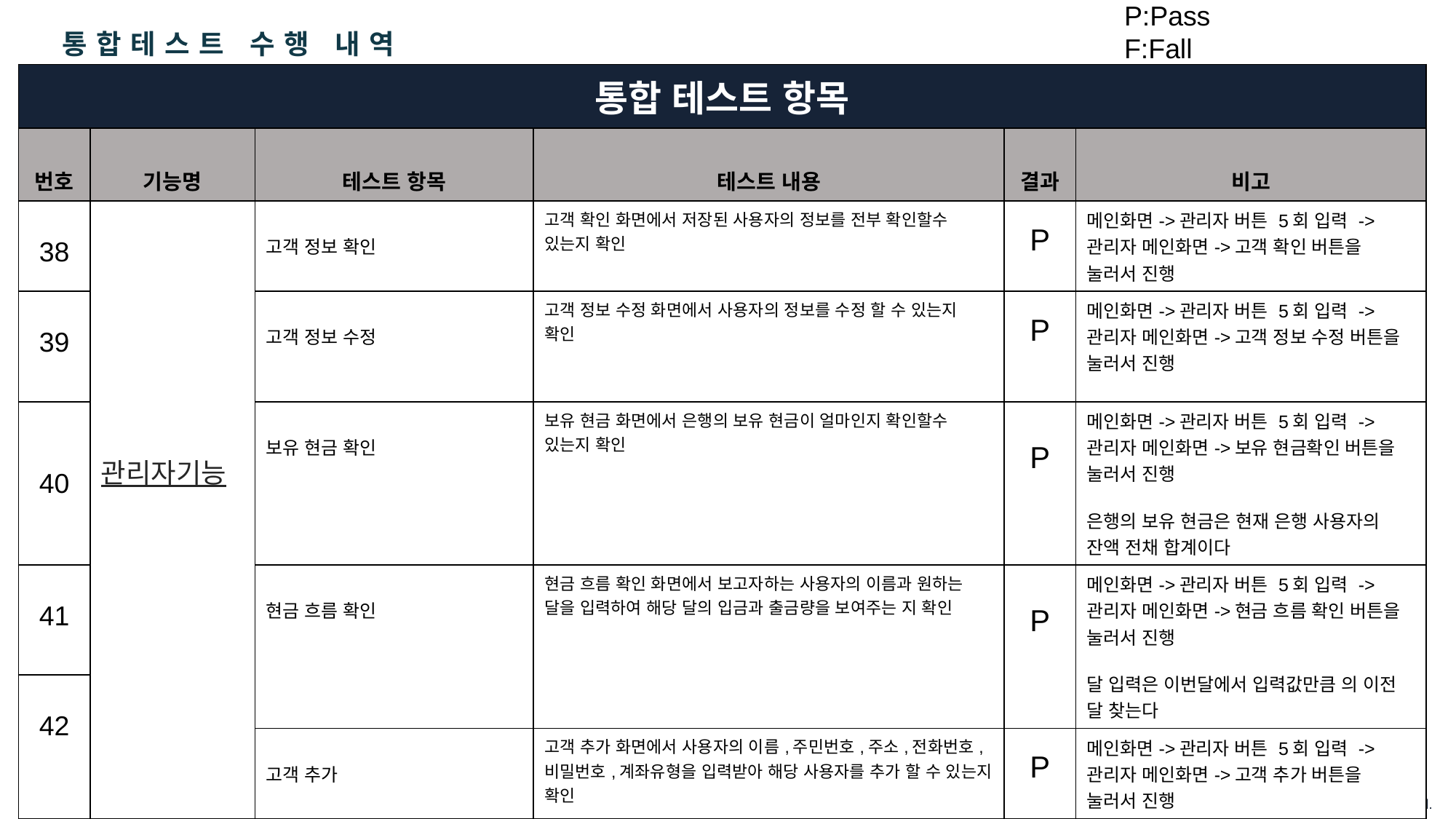

P:Pass
F:Fall
통합테스트 수행 내역
| 통합 테스트 항목 |  |  |  |  |  |
| --- | --- | --- | --- | --- | --- |
| 번호 | 기능명 | 테스트 항목 | 테스트 내용 | 결과 | 비고 |
| 38 | 관리자기능 | 고객 정보 확인 | 고객 확인 화면에서 저장된 사용자의 정보를 전부 확인할수 있는지 확인 | P | 메인화면->관리자 버튼 5회 입력 -> 관리자 메인화면->고객 확인 버튼을 눌러서 진행 |
| 39 |  | 고객 정보 수정 | 고객 정보 수정 화면에서 사용자의 정보를 수정 할 수 있는지 확인 | P | 메인화면->관리자 버튼 5회 입력 -> 관리자 메인화면->고객 정보 수정 버튼을 눌러서 진행 |
| 40 |  | 보유 현금 확인 | 보유 현금 화면에서 은행의 보유 현금이 얼마인지 확인할수 있는지 확인 | P | 메인화면->관리자 버튼 5회 입력 -> 관리자 메인화면->보유 현금확인 버튼을 눌러서 진행 은행의 보유 현금은 현재 은행 사용자의 잔액 전채 합계이다 |
| 41 |  | 현금 흐름 확인 | 현금 흐름 확인 화면에서 보고자하는 사용자의 이름과 원하는 달을 입력하여 해당 달의 입금과 출금량을 보여주는 지 확인 | P | 메인화면->관리자 버튼 5회 입력 -> 관리자 메인화면->현금 흐름 확인 버튼을 눌러서 진행 달 입력은 이번달에서 입력값만큼 의 이전 달 찾는다 |
| 42 |  |  |  |  |  |
| 42 |  | 고객 추가 | 고객 추가 화면에서 사용자의 이름,주민번호,주소,전화번호,비밀번호,계좌유형을 입력받아 해당 사용자를 추가 할 수 있는지 확인 | P | 메인화면->관리자 버튼 5회 입력 -> 관리자 메인화면->고객 추가 버튼을 눌러서 진행 |
12